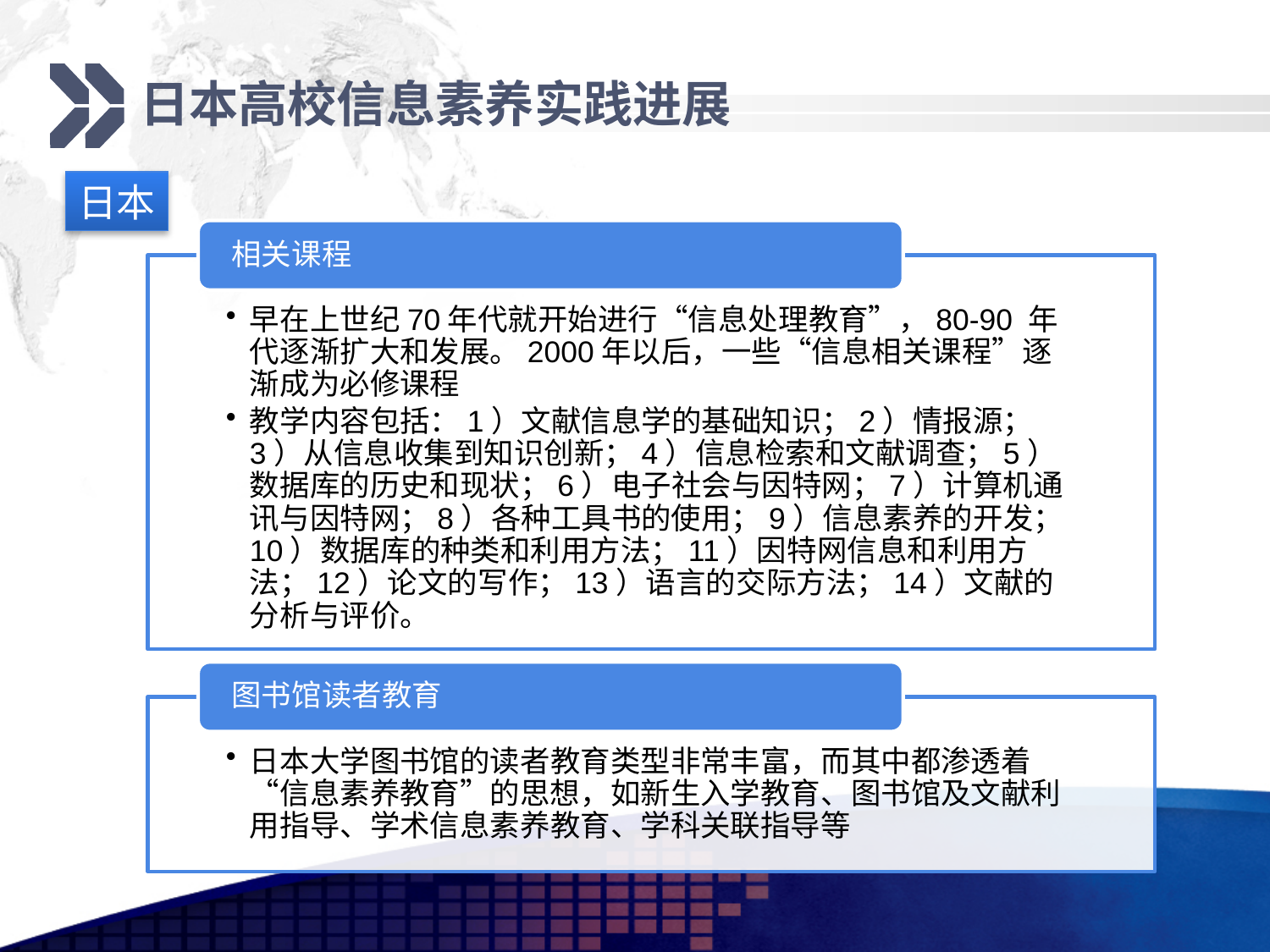

# 日本高校信息素养实践进展
日本

早在上世纪70年代就开始进行“信息处理教育”，80-90 年代逐渐扩大和发展。2000年以后，一些“信息相关课程”逐渐成为必修课程
教学内容包括：1）文献信息学的基础知识；2）情报源；3）从信息收集到知识创新；4）信息检索和文献调查；5）数据库的历史和现状；6）电子社会与因特网；7）计算机通讯与因特网；8）各种工具书的使用；9）信息素养的开发；10）数据库的种类和利用方法；11）因特网信息和利用方法；12）论文的写作；13）语言的交际方法；14）文献的分析与评价。
相关课程
日本大学图书馆的读者教育类型非常丰富，而其中都渗透着“信息素养教育”的思想，如新生入学教育、图书馆及文献利用指导、学术信息素养教育、学科关联指导等
图书馆读者教育